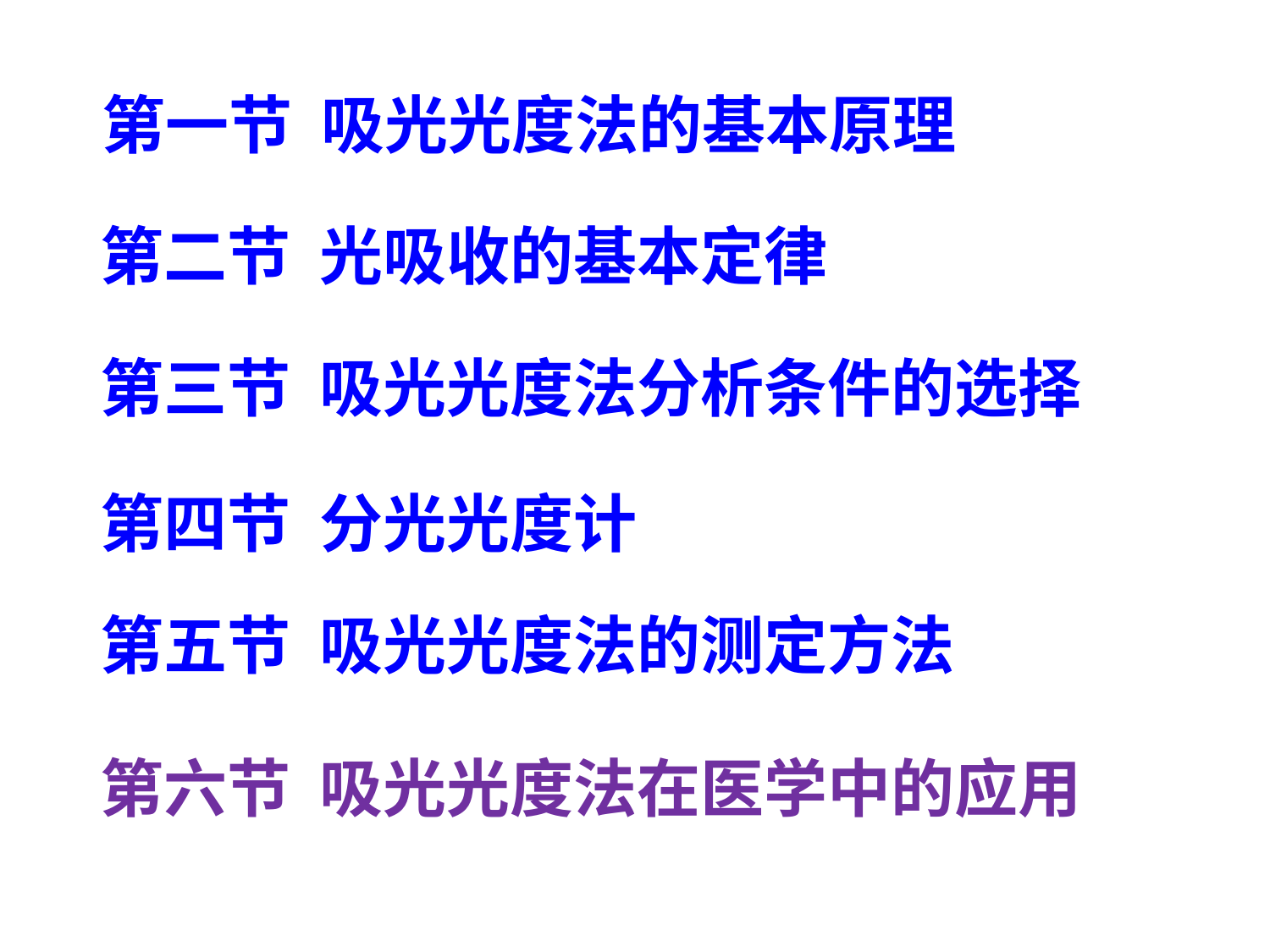

第一节  吸光光度法的基本原理
第二节  光吸收的基本定律
第三节  吸光光度法分析条件的选择
第四节  分光光度计
第五节  吸光光度法的测定方法
第六节  吸光光度法在医学中的应用